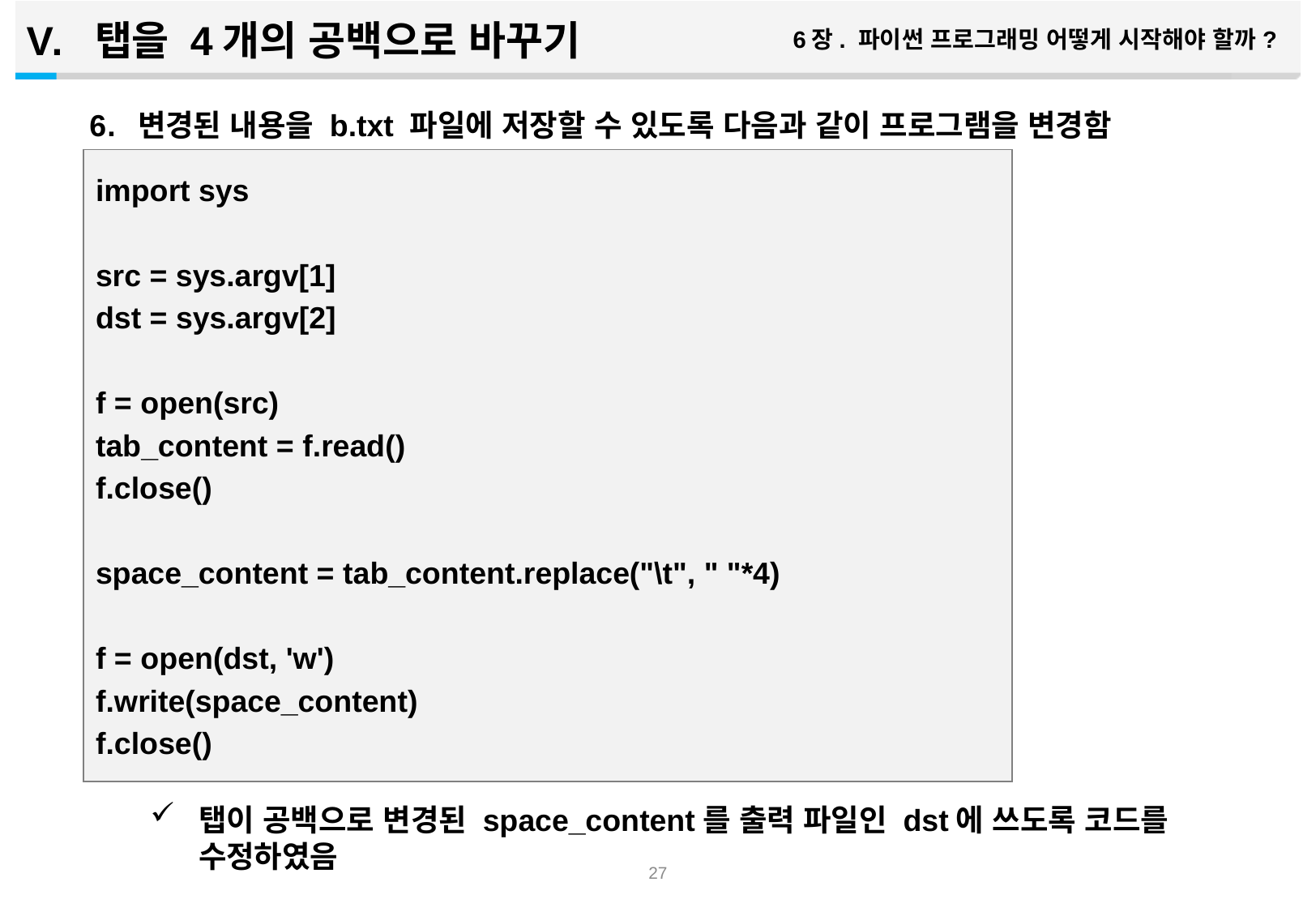

탭을 4개의 공백으로 바꾸기
6장. 파이썬 프로그래밍 어떻게 시작해야 할까?
변경된 내용을 b.txt 파일에 저장할 수 있도록 다음과 같이 프로그램을 변경함

탭이 공백으로 변경된 space_content를 출력 파일인 dst에 쓰도록 코드를 수정하였음
import sys

src = sys.argv[1]
dst = sys.argv[2]

f = open(src)
tab_content = f.read()
f.close()

space_content = tab_content.replace("\t", " "*4)

f = open(dst, 'w')
f.write(space_content)
f.close()
27